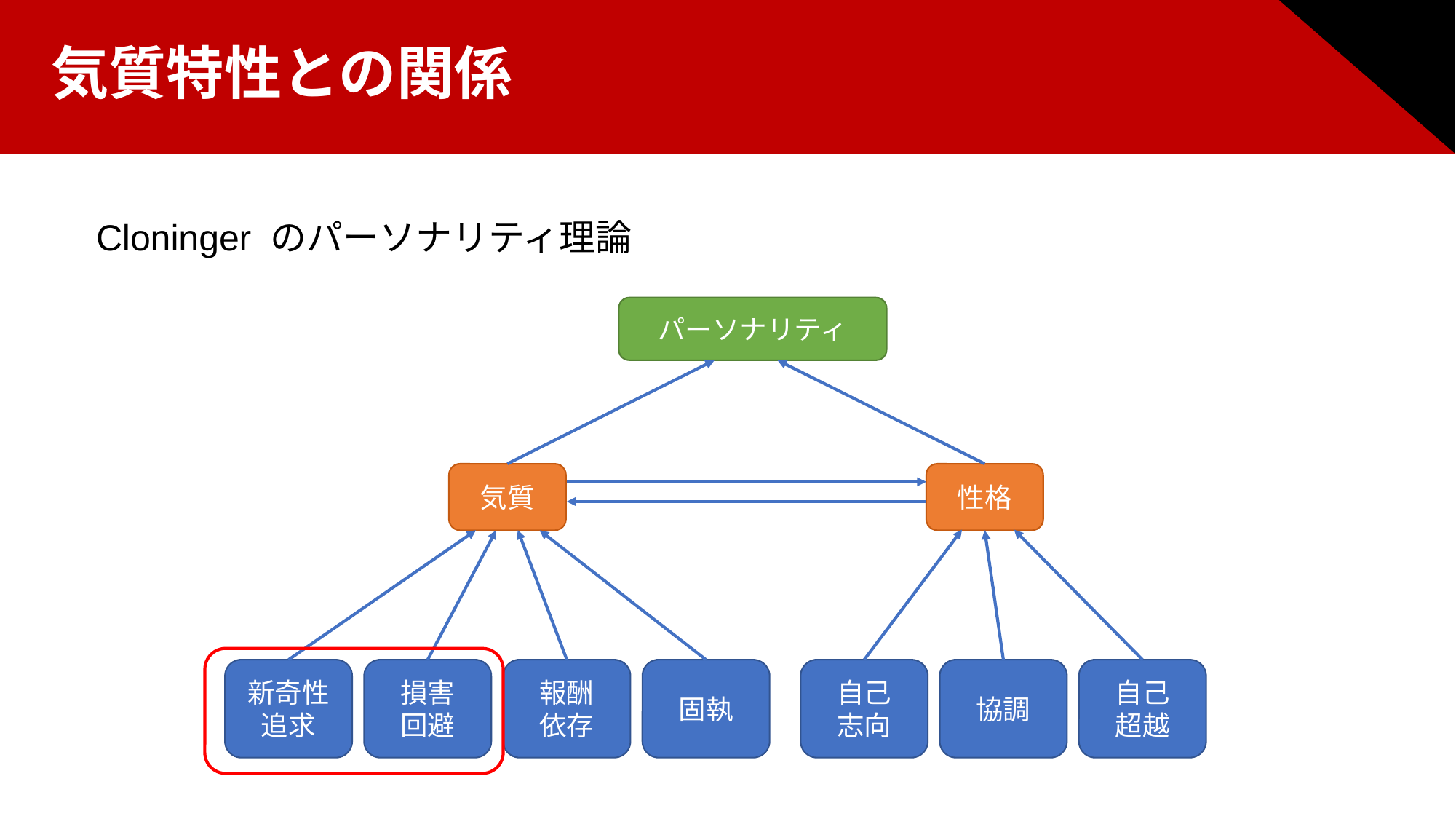

気質特性との関係
気質特性との関係
Cloninger のパーソナリティ理論
パーソナリティ
気質
性格

新奇性追求
損害
回避
報酬
依存
固執
自己
志向
協調
自己
超越